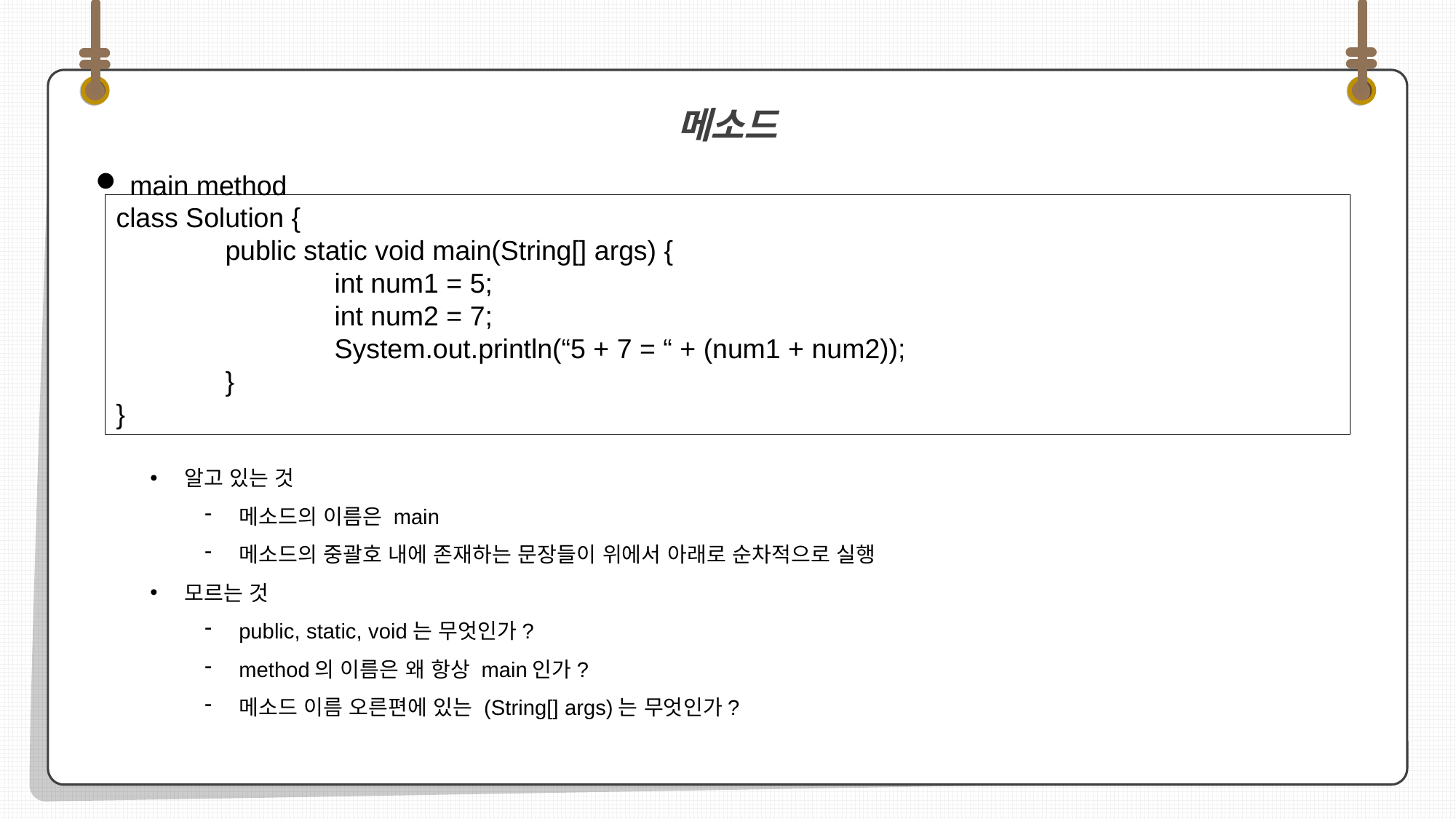

main method

알고 있는 것
메소드의 이름은 main
메소드의 중괄호 내에 존재하는 문장들이 위에서 아래로 순차적으로 실행
모르는 것
public, static, void는 무엇인가?
method의 이름은 왜 항상 main인가?
메소드 이름 오른편에 있는 (String[] args)는 무엇인가?

메소드

class Solution {
	public static void main(String[] args) {
		int num1 = 5;
		int num2 = 7;
		System.out.println(“5 + 7 = “ + (num1 + num2));
	}
}